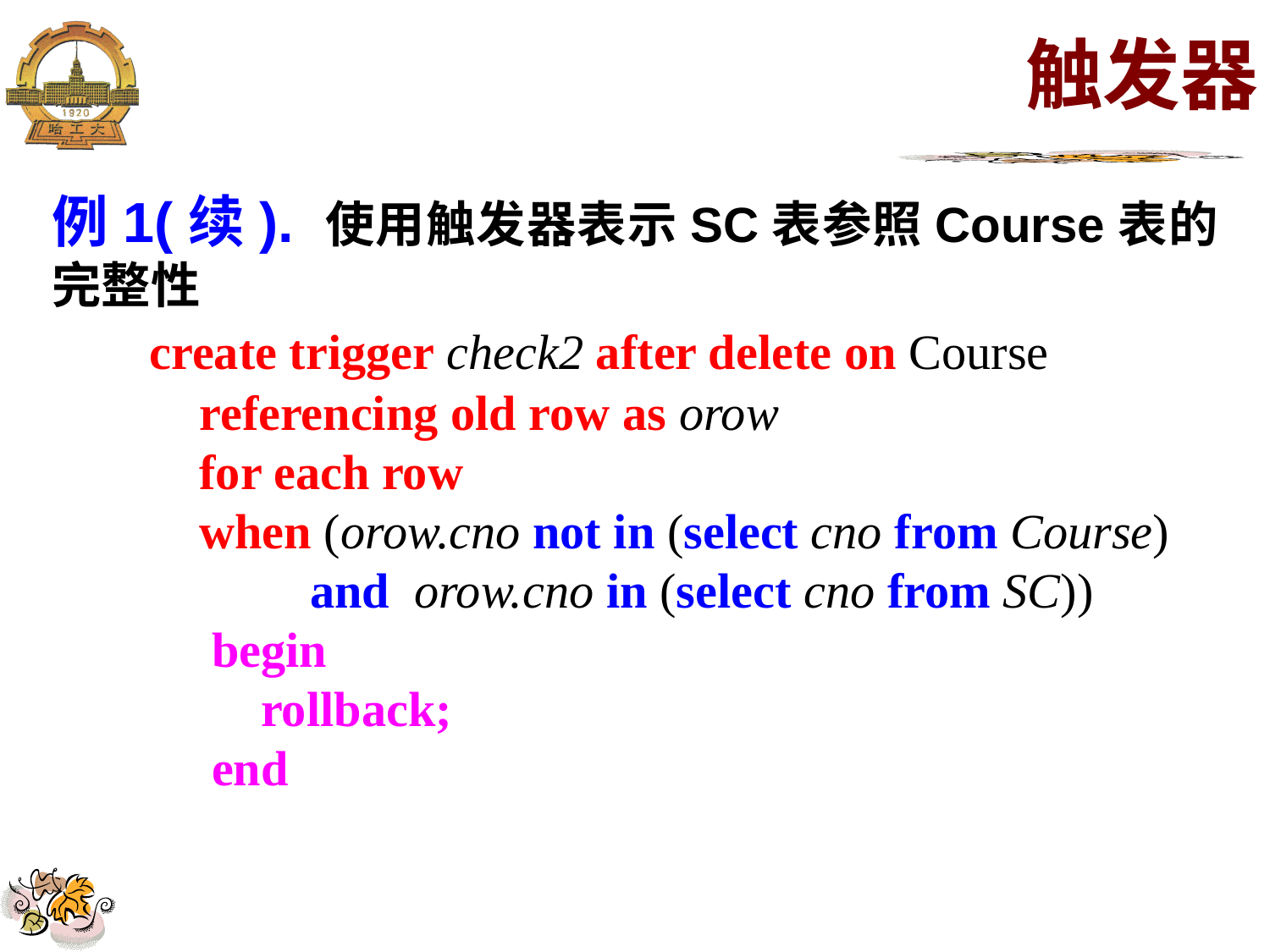

触发器
例1(续). 使用触发器表示SC表参照Course表的完整性
       create trigger check2 after delete on Course
            referencing old row as orow
            for each row
            when (orow.cno not in (select cno from Course)
                     and  orow.cno in (select cno from SC))
             begin
                 rollback;
             end